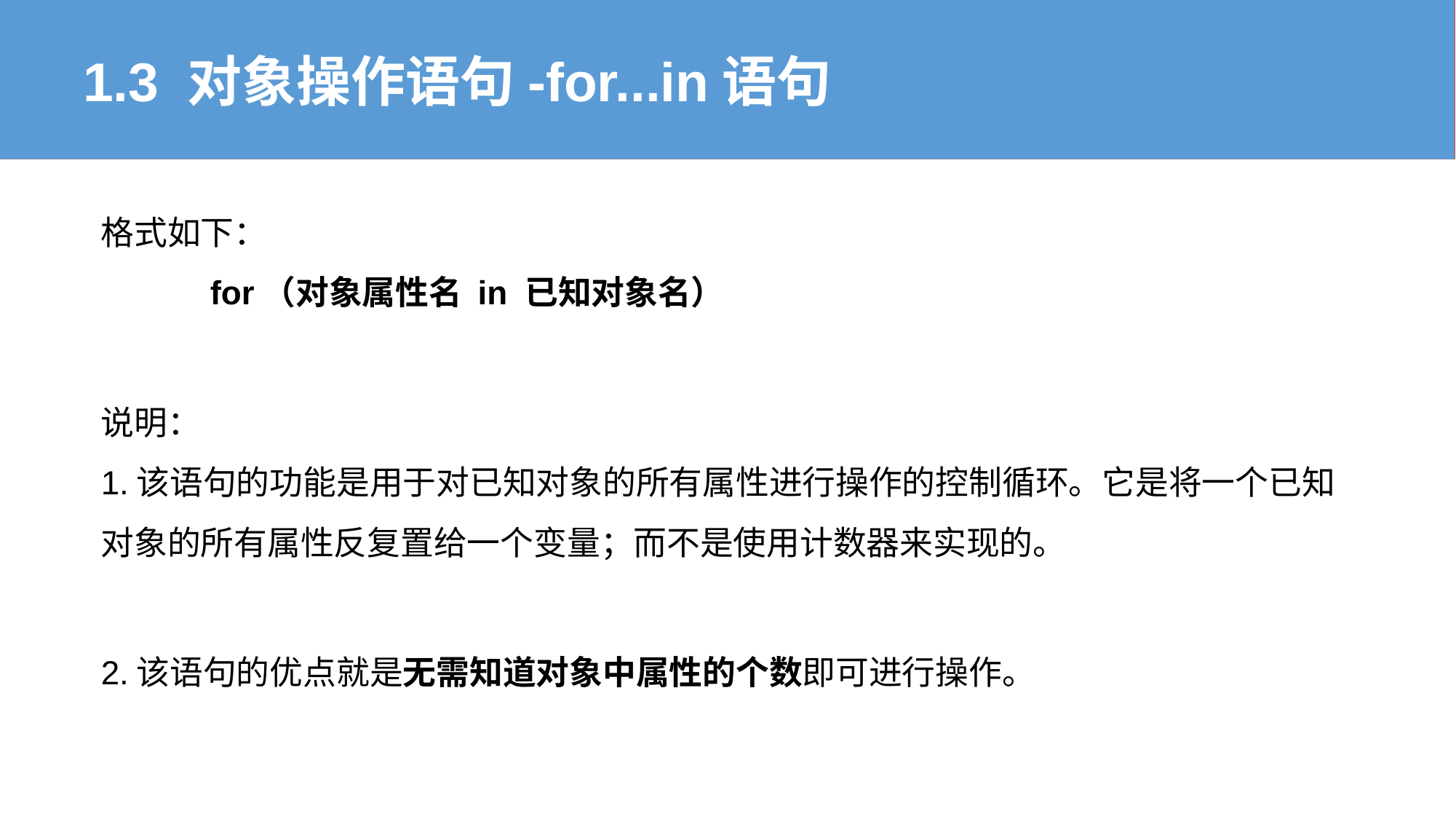

1.3 对象操作语句-for...in语句

格式如下：
	for（对象属性名 in 已知对象名）
说明：
1.该语句的功能是用于对已知对象的所有属性进行操作的控制循环。它是将一个已知对象的所有属性反复置给一个变量；而不是使用计数器来实现的。
2.该语句的优点就是无需知道对象中属性的个数即可进行操作。